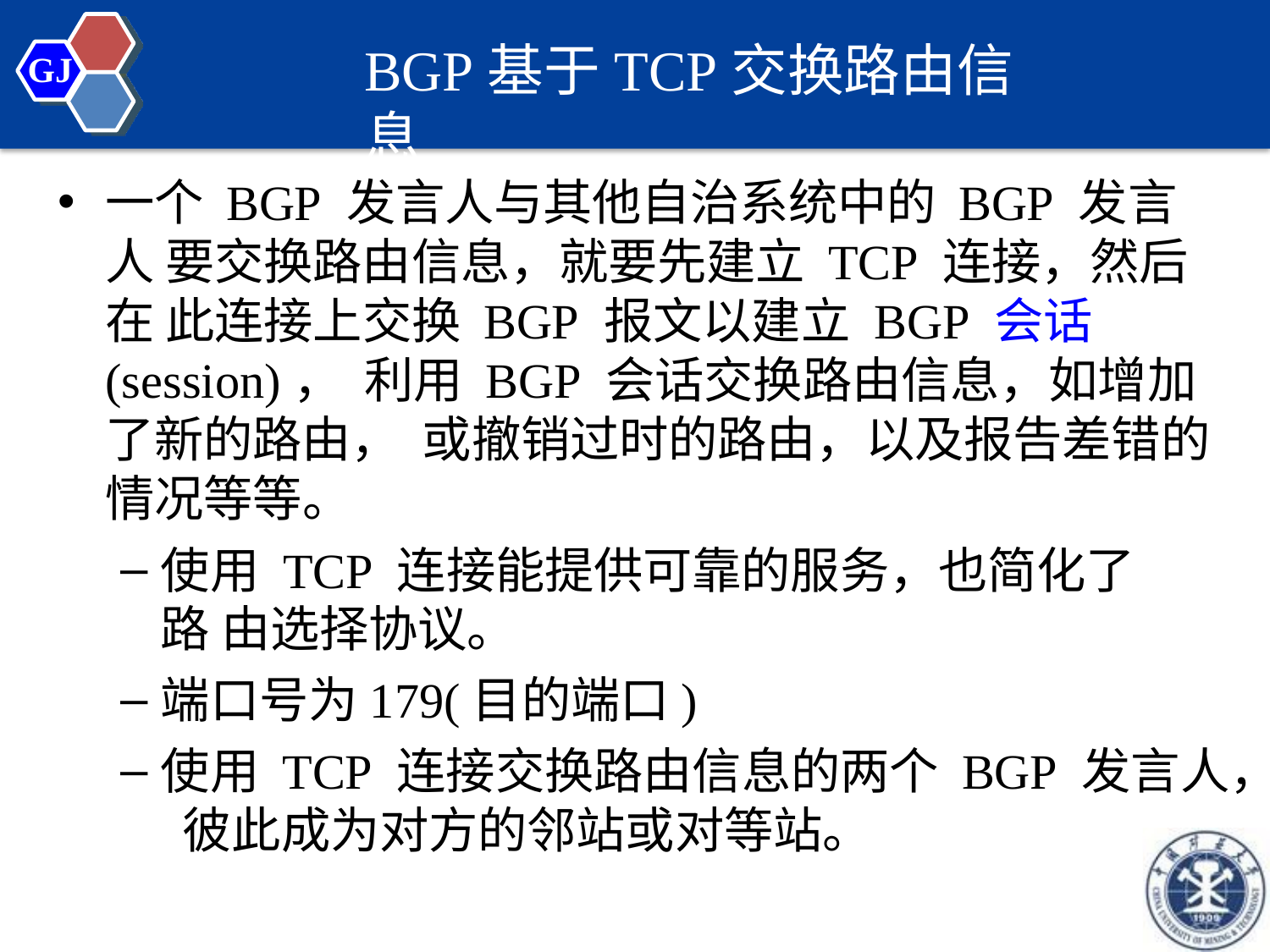

# BGP基于TCP交换路由信息
GJ
一个 BGP 发言人与其他自治系统中的 BGP 发言人 要交换路由信息，就要先建立 TCP 连接，然后在 此连接上交换 BGP 报文以建立BGP 会话(session)，  利用 BGP 会话交换路由信息，如增加了新的路由，  或撤销过时的路由，以及报告差错的情况等等。
使用TCP 连接能提供可靠的服务，也简化了路 由选择协议。
端口号为179(目的端口)
使用TCP 连接交换路由信息的两个 BGP 发言人，  彼此成为对方的邻站或对等站。